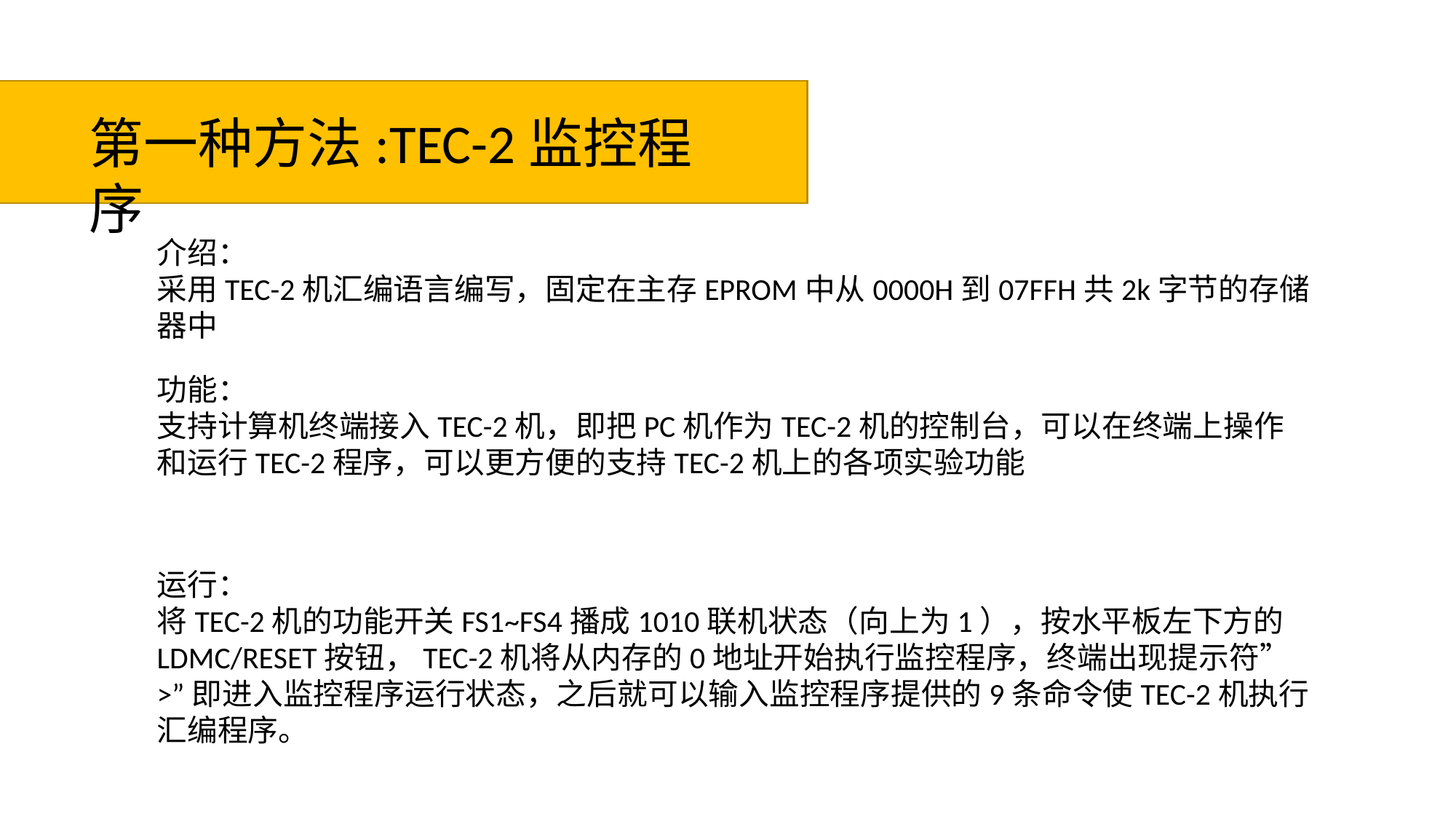

第一种方法:TEC-2监控程序
介绍：
采用TEC-2机汇编语言编写，固定在主存EPROM中从0000H到07FFH共2k字节的存储器中
功能：
支持计算机终端接入TEC-2机，即把PC机作为TEC-2机的控制台，可以在终端上操作和运行TEC-2程序，可以更方便的支持TEC-2机上的各项实验功能
运行：
将TEC-2机的功能开关FS1~FS4播成1010联机状态（向上为1），按水平板左下方的LDMC/RESET按钮，TEC-2机将从内存的0地址开始执行监控程序，终端出现提示符”>”即进入监控程序运行状态，之后就可以输入监控程序提供的9条命令使TEC-2机执行汇编程序。